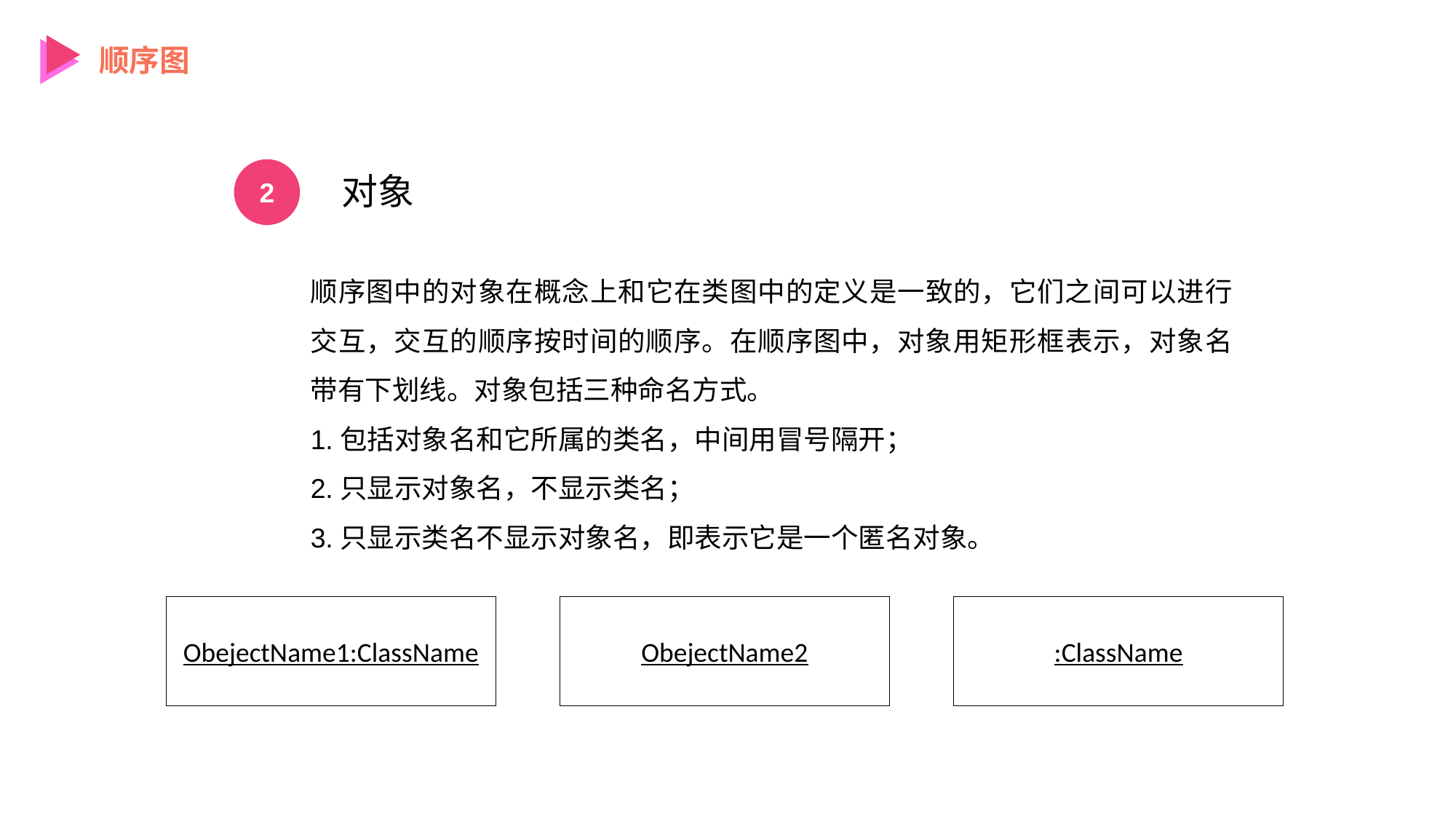

顺序图
2
对象
顺序图中的对象在概念上和它在类图中的定义是一致的，它们之间可以进行交互，交互的顺序按时间的顺序。在顺序图中，对象用矩形框表示，对象名带有下划线。对象包括三种命名方式。
1.包括对象名和它所属的类名，中间用冒号隔开；
2.只显示对象名，不显示类名；
3.只显示类名不显示对象名，即表示它是一个匿名对象。

ObejectName1:ClassName

ObejectName2

:ClassName